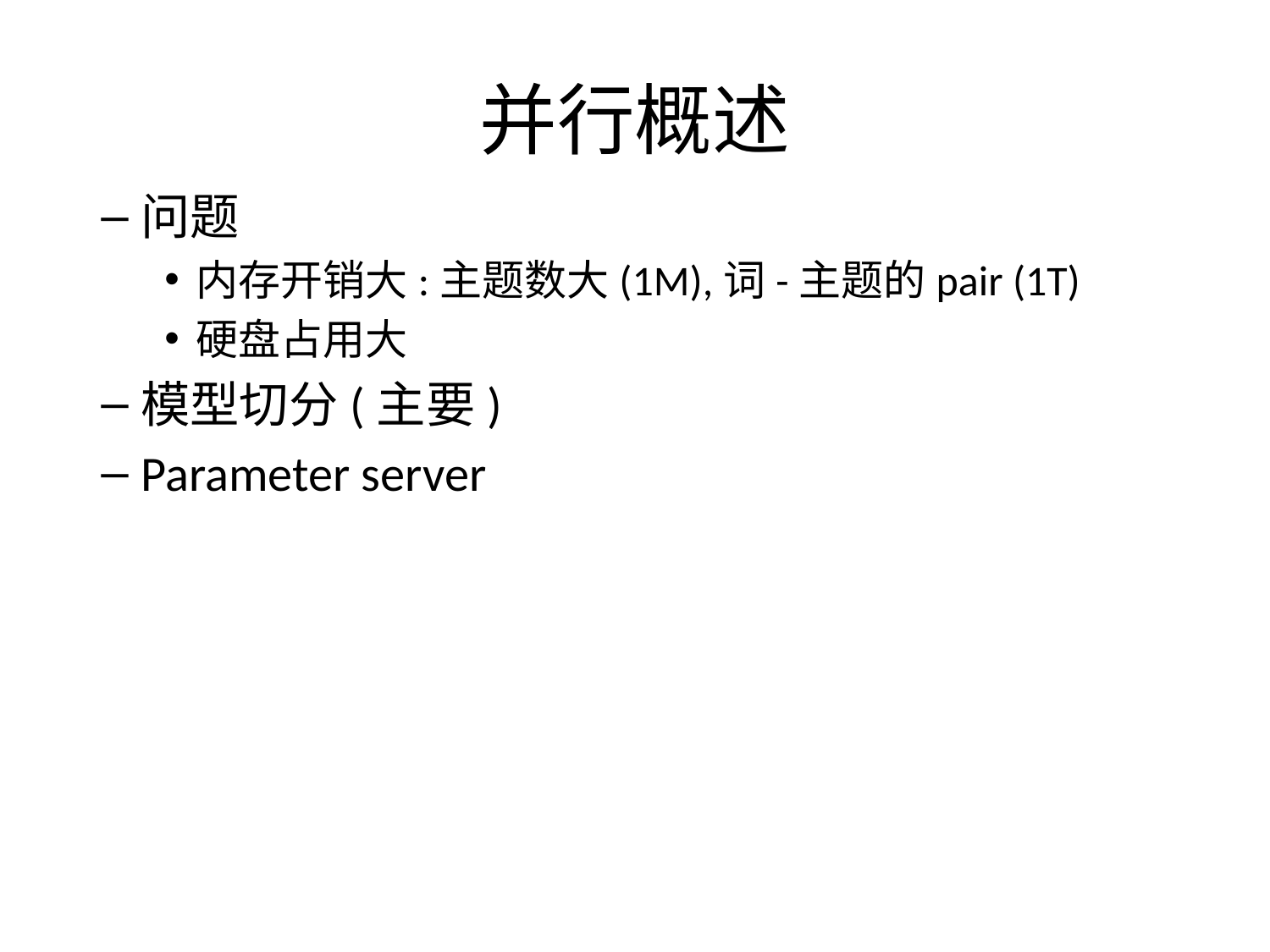

# 并行概述
问题
内存开销大:主题数大(1M),词-主题的pair (1T)
硬盘占用大
模型切分(主要)
Parameter server